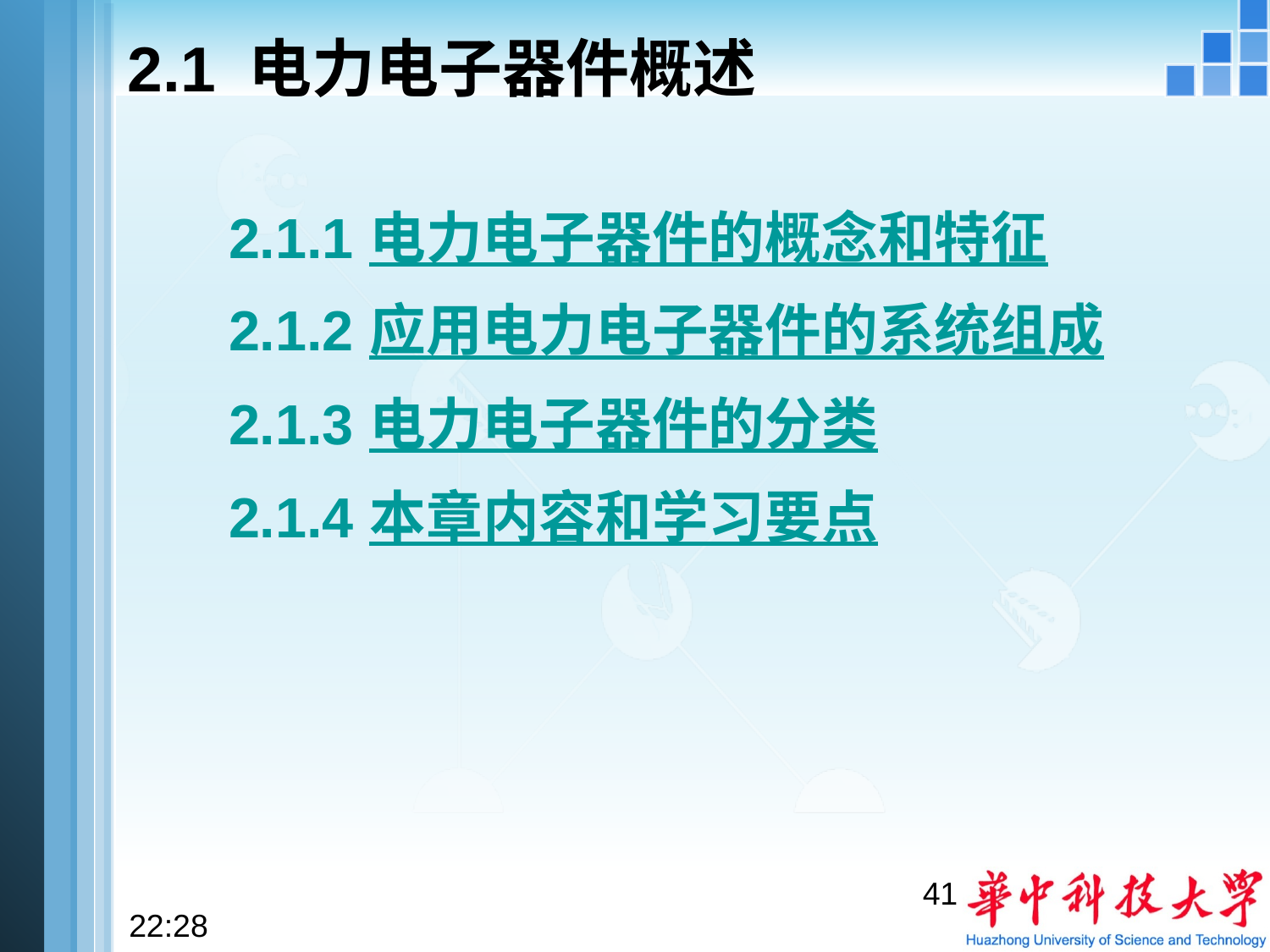

# 2.1 电力电子器件概述

     2.1.1 电力电子器件的概念和特征
     2.1.2 应用电力电子器件的系统组成
     2.1.3 电力电子器件的分类
     2.1.4 本章内容和学习要点

41
22:28